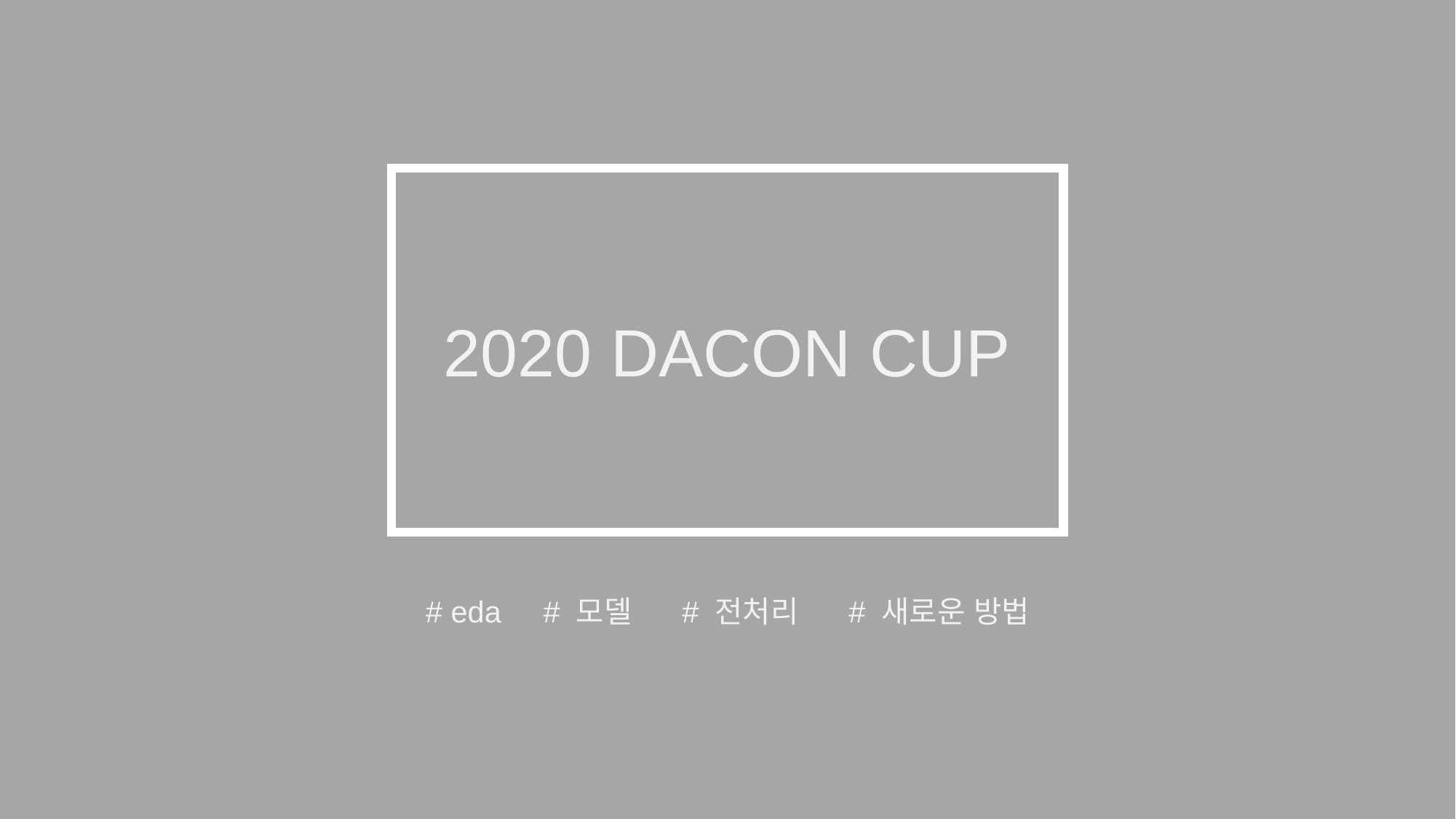

2020 DACON CUP
# eda     # 모델     # 전처리     # 새로운 방법